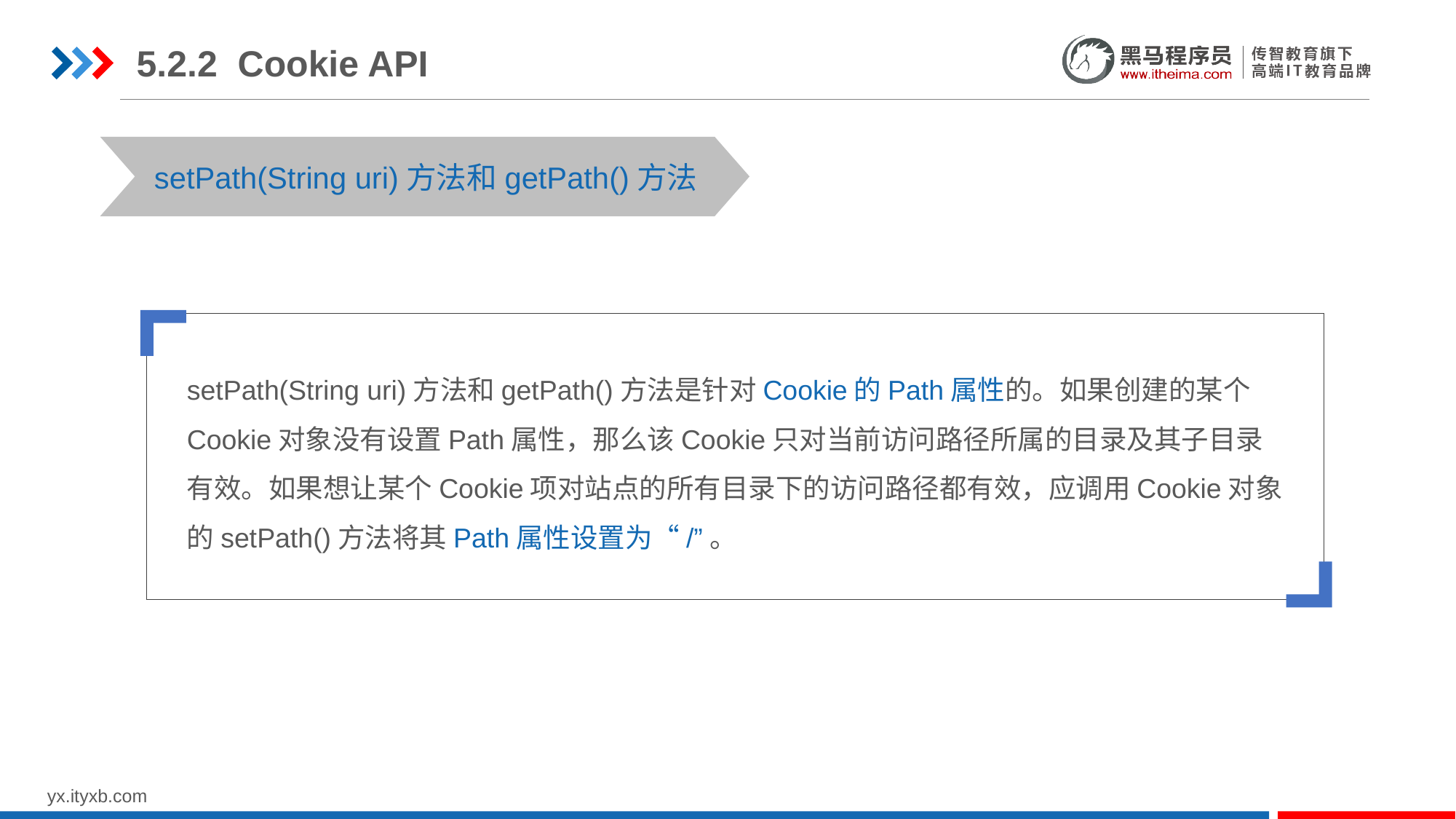

5.2.2  Cookie API

setPath(String uri)方法和getPath()方法

setPath(String uri)方法和getPath()方法是针对Cookie的Path属性的。如果创建的某个Cookie对象没有设置Path属性，那么该Cookie只对当前访问路径所属的目录及其子目录有效。如果想让某个Cookie项对站点的所有目录下的访问路径都有效，应调用Cookie对象的setPath()方法将其Path属性设置为“/”。